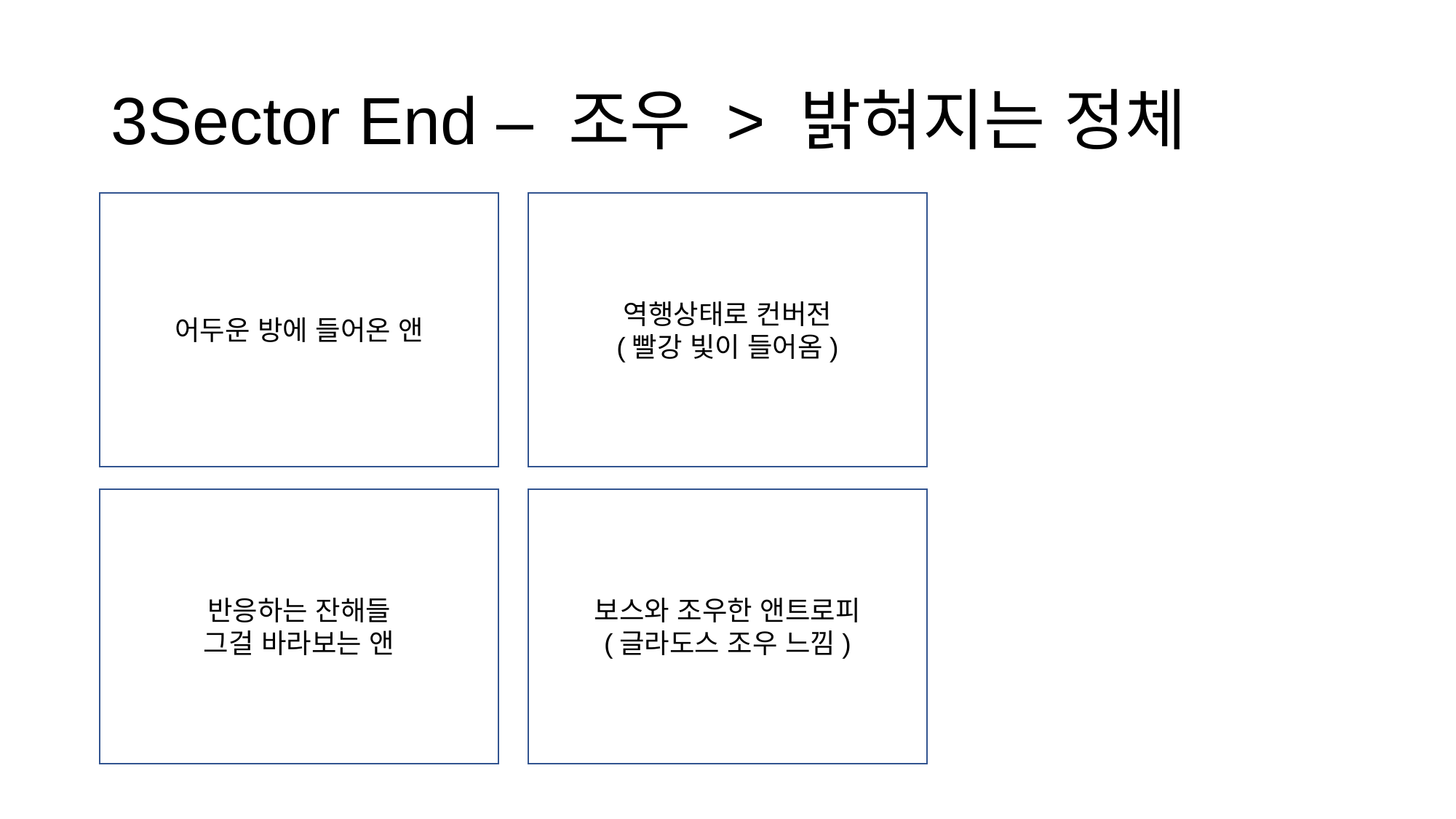

# 3Sector End – 조우 > 밝혀지는 정체
역행상태로 컨버전
(빨강 빛이 들어옴)
어두운 방에 들어온 앤
반응하는 잔해들
그걸 바라보는 앤
보스와 조우한 앤트로피
(글라도스 조우 느낌)